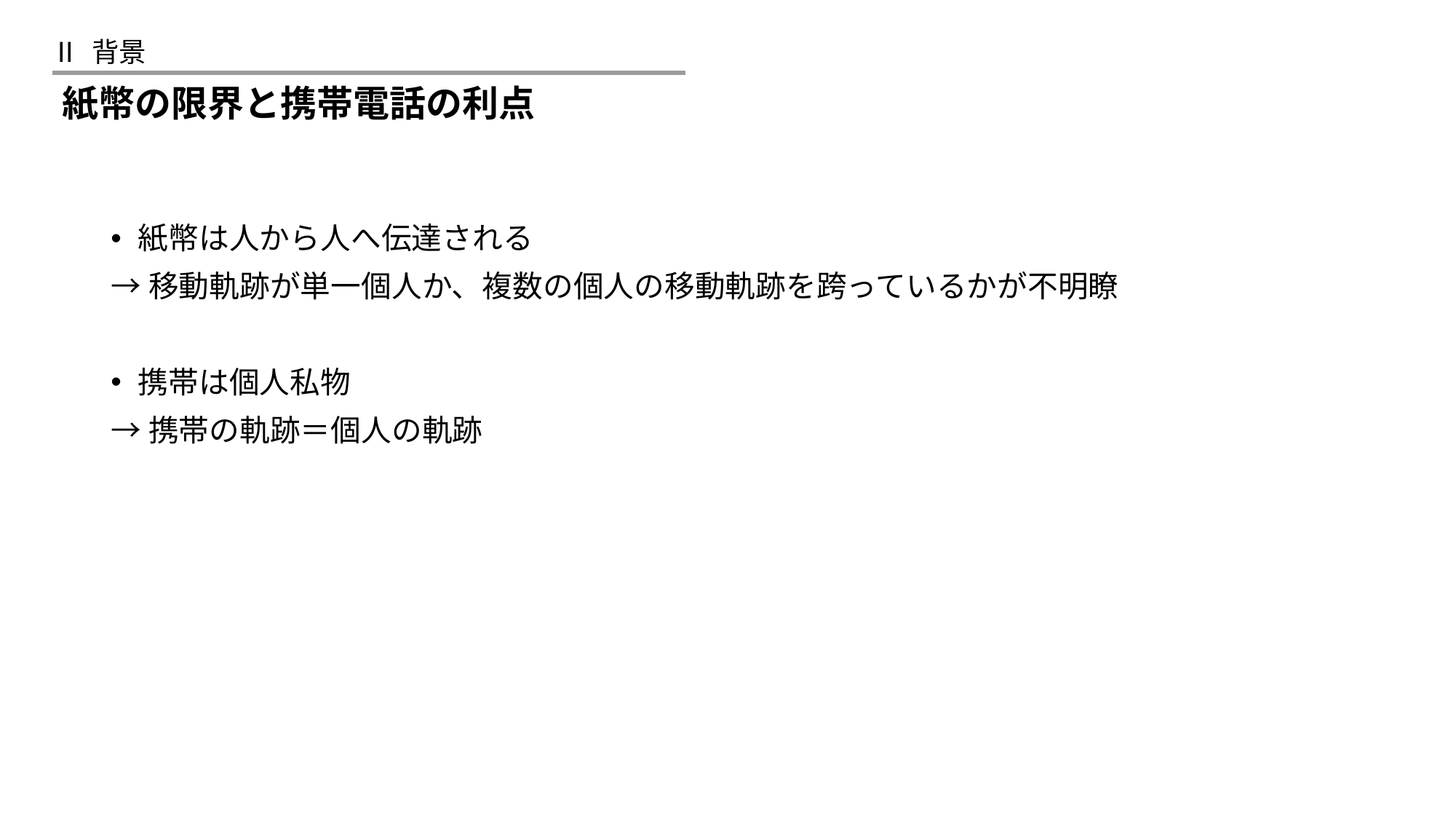

Ⅱ 背景
紙幣の限界と携帯電話の利点
紙幣は人から人へ伝達される
→移動軌跡が単一個人か、複数の個人の移動軌跡を跨っているかが不明瞭

携帯は個人私物
→携帯の軌跡＝個人の軌跡